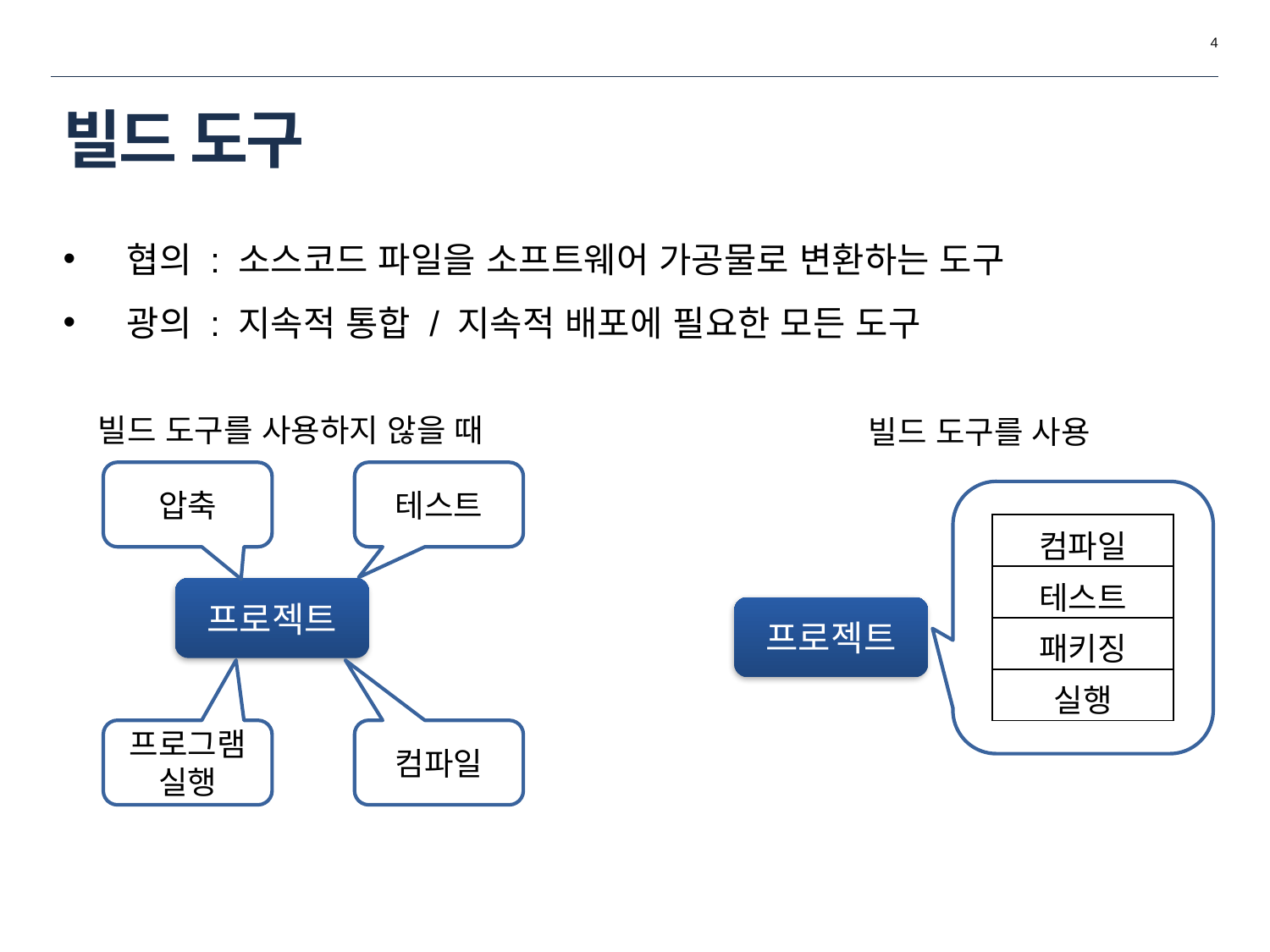

4
빌드 도구
협의 : 소스코드 파일을 소프트웨어 가공물로 변환하는 도구
광의 : 지속적 통합 / 지속적 배포에 필요한 모든 도구

빌드 도구를 사용하지 않을 때
빌드 도구를 사용
압축
테스트
프로젝트
프로그램 실행
컴파일

| 컴파일 |
| --- |
| 테스트 |
| 패키징 |
| 실행 |
프로젝트